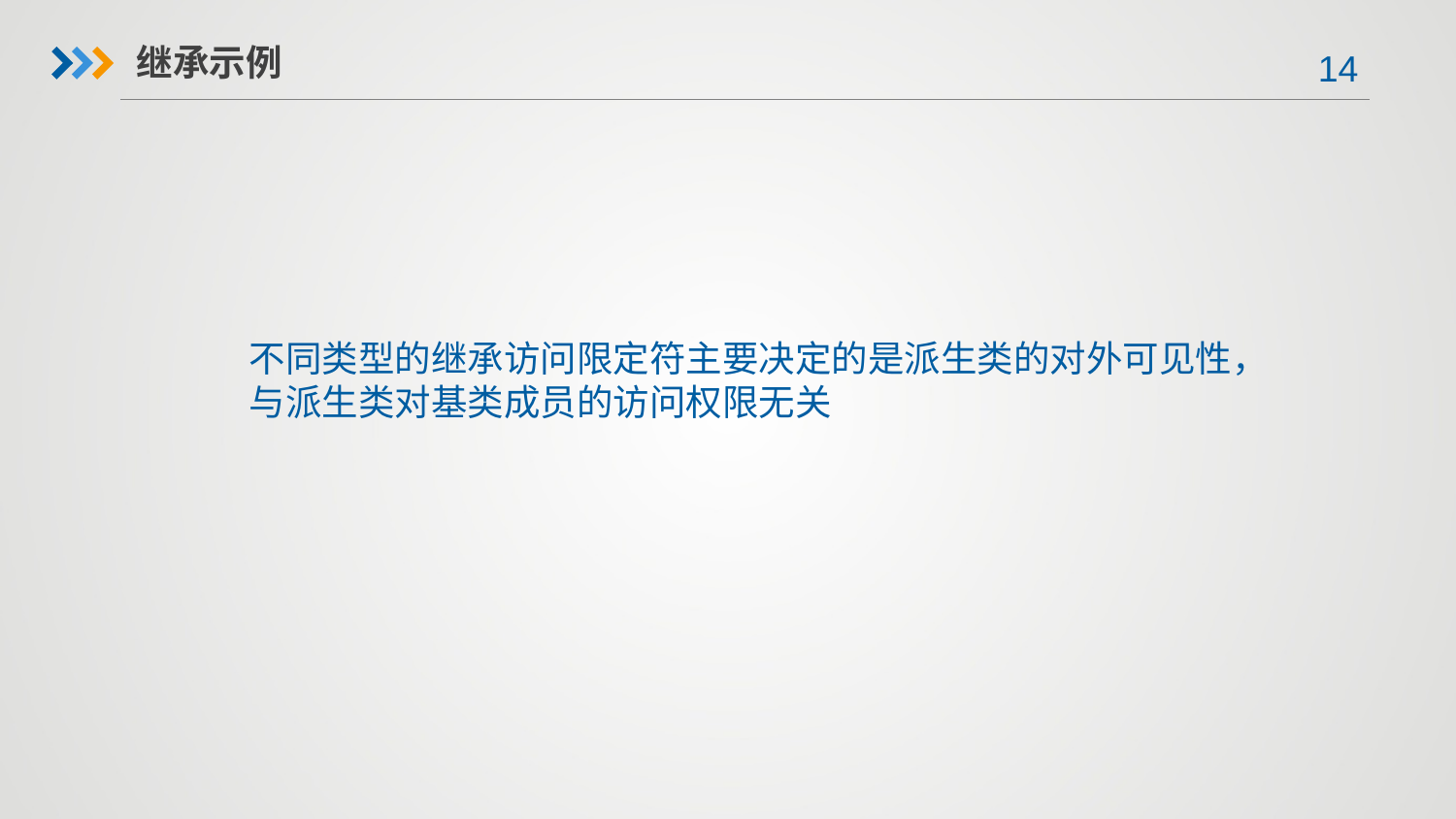

继承示例
不同类型的继承访问限定符主要决定的是派生类的对外可见性，与派生类对基类成员的访问权限无关